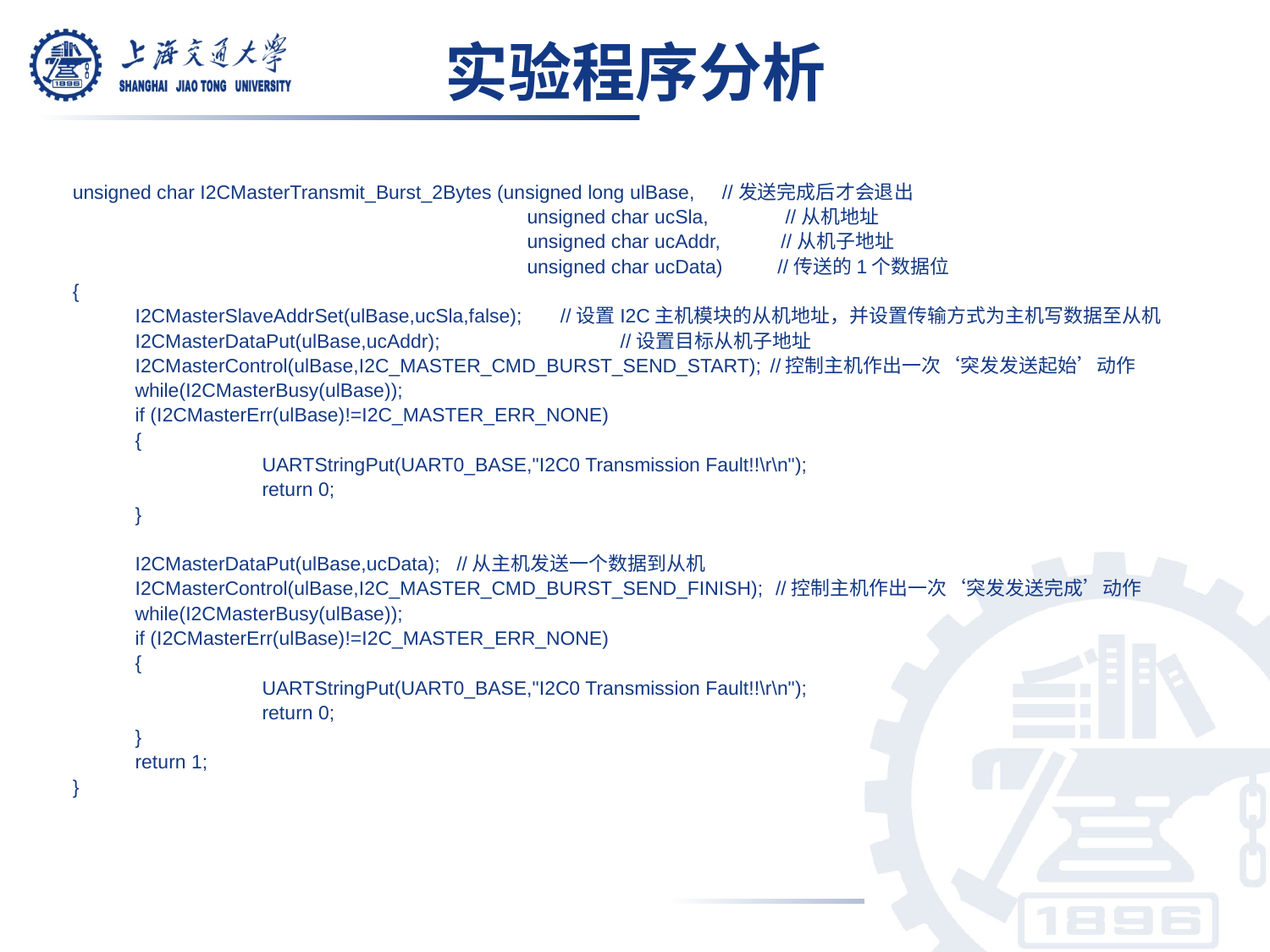

实验程序分析
unsigned char I2CMasterTransmit_Burst_2Bytes (unsigned long ulBase,     //发送完成后才会退出
				  unsigned char ucSla,              //从机地址
				  unsigned char ucAddr,           //从机子地址
				  unsigned char ucData)          //传送的1个数据位
{
	I2CMasterSlaveAddrSet(ulBase,ucSla,false);       //设置I2C主机模块的从机地址，并设置传输方式为主机写数据至从机
	I2CMasterDataPut(ulBase,ucAddr);	                   //设置目标从机子地址
	I2CMasterControl(ulBase,I2C_MASTER_CMD_BURST_SEND_START);	//控制主机作出一次‘突发发送起始’动作
	while(I2CMasterBusy(ulBase));
	if (I2CMasterErr(ulBase)!=I2C_MASTER_ERR_NONE)
	{
		UARTStringPut(UART0_BASE,"I2C0 Transmission Fault!!\r\n");
		return 0;
	}

	I2CMasterDataPut(ulBase,ucData);   //从主机发送一个数据到从机
	I2CMasterControl(ulBase,I2C_MASTER_CMD_BURST_SEND_FINISH);	 //控制主机作出一次‘突发发送完成’动作
	while(I2CMasterBusy(ulBase));
	if (I2CMasterErr(ulBase)!=I2C_MASTER_ERR_NONE)
	{
		UARTStringPut(UART0_BASE,"I2C0 Transmission Fault!!\r\n");
		return 0;
	}
	return 1;
}